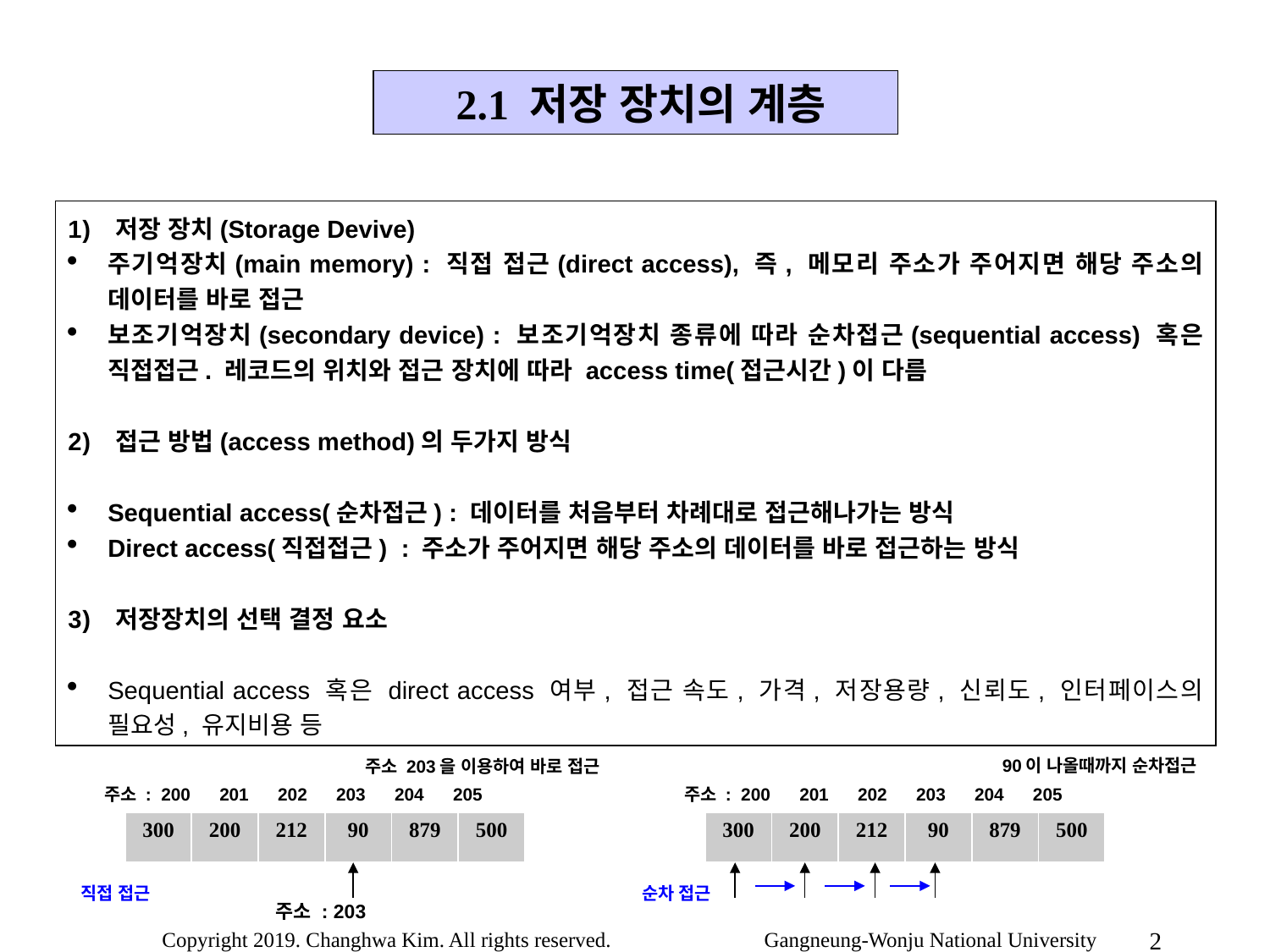

2.1 저장 장치의 계층
저장 장치(Storage Devive)
주기억장치(main memory) : 직접 접근(direct access), 즉, 메모리 주소가 주어지면 해당 주소의 데이터를 바로 접근
보조기억장치(secondary device) : 보조기억장치 종류에 따라 순차접근(sequential access) 혹은 직접접근. 레코드의 위치와 접근 장치에 따라 access time(접근시간)이 다름

접근 방법(access method)의 두가지 방식

Sequential access(순차접근) : 데이터를 처음부터 차례대로 접근해나가는 방식
Direct access(직접접근)  : 주소가 주어지면 해당 주소의 데이터를 바로 접근하는 방식

저장장치의 선택 결정 요소

Sequential access 혹은 direct access 여부, 접근 속도, 가격, 저장용량, 신뢰도, 인터페이스의 필요성, 유지비용 등
90이 나올때까지 순차접근
주소 203을 이용하여 바로 접근
주소 :  200      201      202      203      204      205
주소 :  200      201      202      203      204      205
| 300 | 200 | 212 | 90 | 879 | 500 |
| --- | --- | --- | --- | --- | --- |
| 300 | 200 | 212 | 90 | 879 | 500 |
| --- | --- | --- | --- | --- | --- |
직접 접근
순차 접근
주소 : 203
2
Copyright 2019. Changhwa Kim. All rights reserved.                             Gangneung-Wonju National University